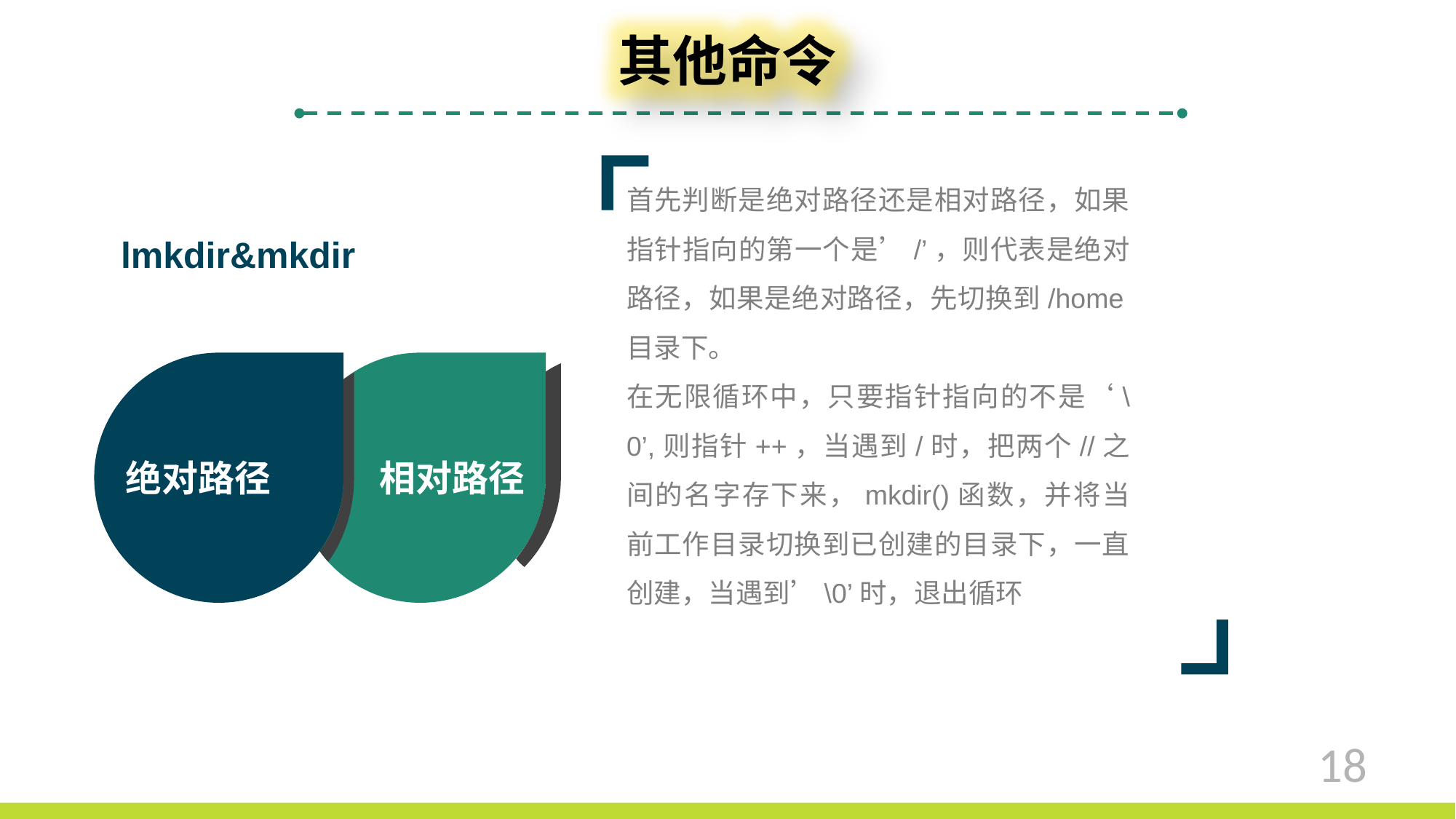

其他命令

首先判断是绝对路径还是相对路径，如果指针指向的第一个是’/’，则代表是绝对路径，如果是绝对路径，先切换到/home目录下。
在无限循环中，只要指针指向的不是‘\0’,则指针++，当遇到/时，把两个//之间的名字存下来，mkdir()函数，并将当前工作目录切换到已创建的目录下，一直创建，当遇到’\0’时，退出循环
lmkdir&mkdir

39%
相对路径
绝对路径

18